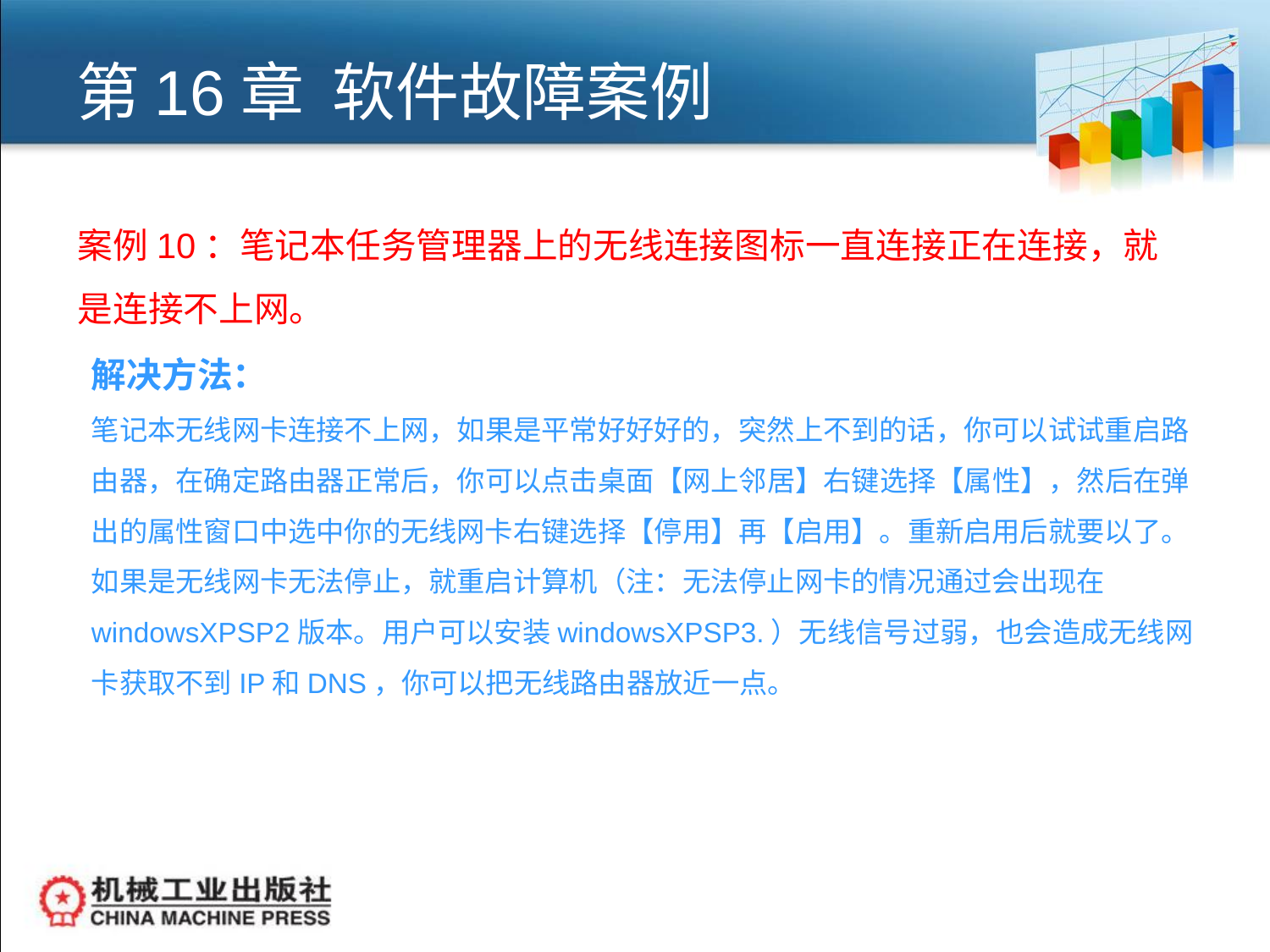

# 第16章  软件故障案例
案例10：笔记本任务管理器上的无线连接图标一直连接正在连接，就是连接不上网。
解决方法：
笔记本无线网卡连接不上网，如果是平常好好好的，突然上不到的话，你可以试试重启路由器，在确定路由器正常后，你可以点击桌面【网上邻居】右键选择【属性】，然后在弹出的属性窗口中选中你的无线网卡右键选择【停用】再【启用】。重新启用后就要以了。如果是无线网卡无法停止，就重启计算机（注：无法停止网卡的情况通过会出现在windowsXPSP2版本。用户可以安装windowsXPSP3.）无线信号过弱，也会造成无线网卡获取不到IP和DNS，你可以把无线路由器放近一点。